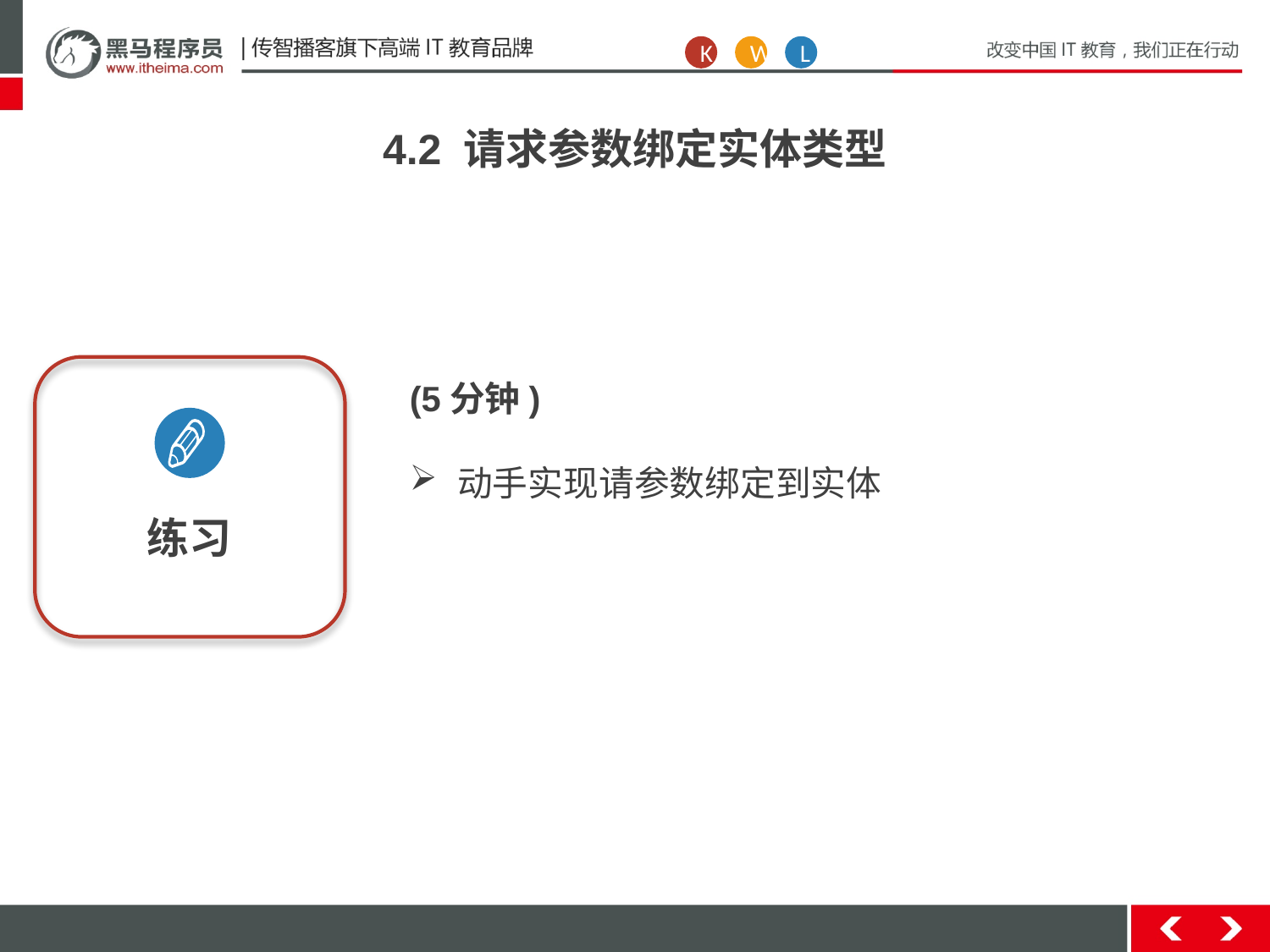

K
W
L
4.2 请求参数绑定实体类型

练习
(5分钟)

动手实现请参数绑定到实体